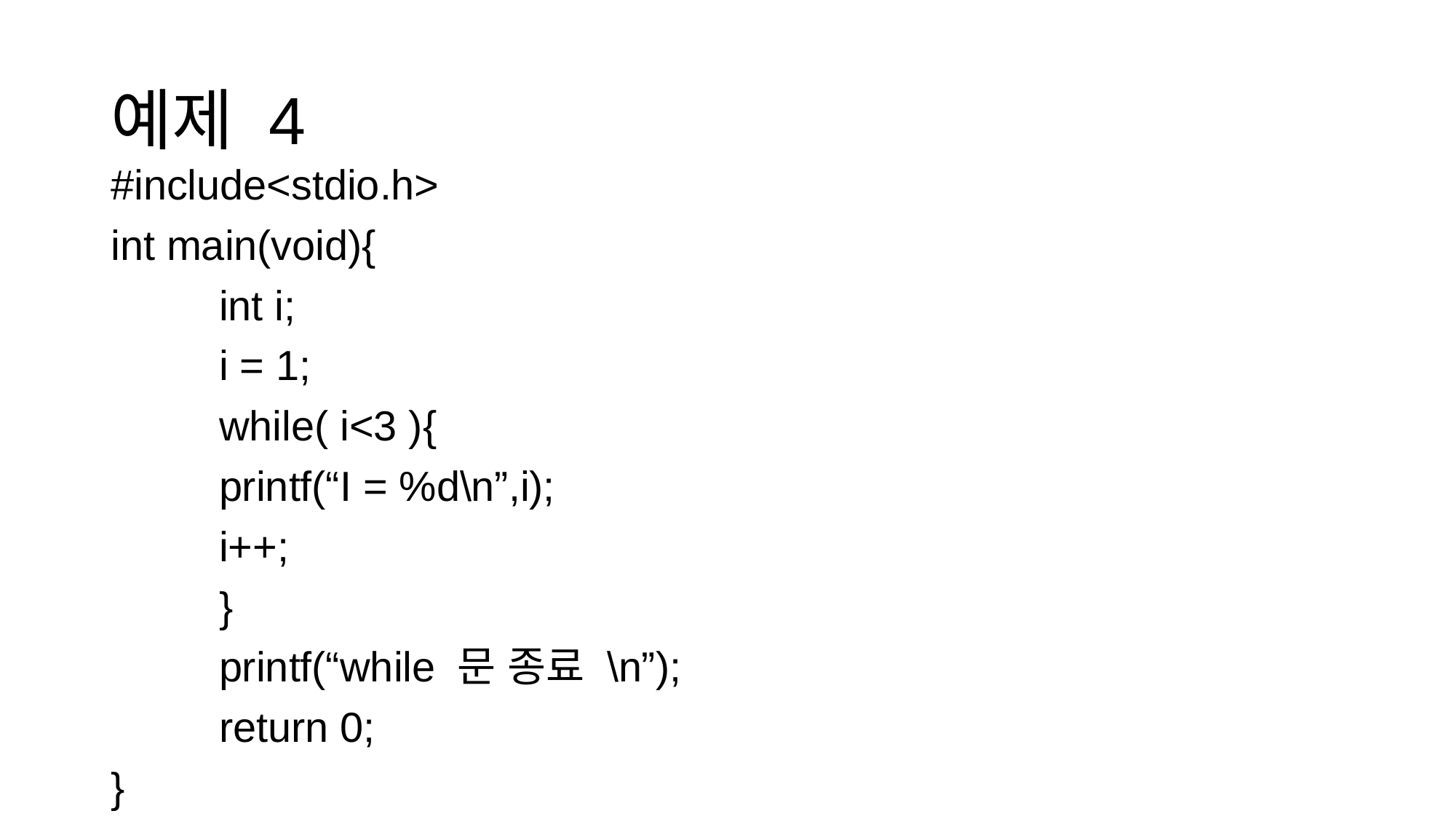

# 예제 4
#include<stdio.h>
int main(void){
	int i;
	i = 1;
	while( i<3 ){
		printf(“I = %d\n”,i);
		i++;
	}
	printf(“while 문 종료 \n”);
	return 0;
}